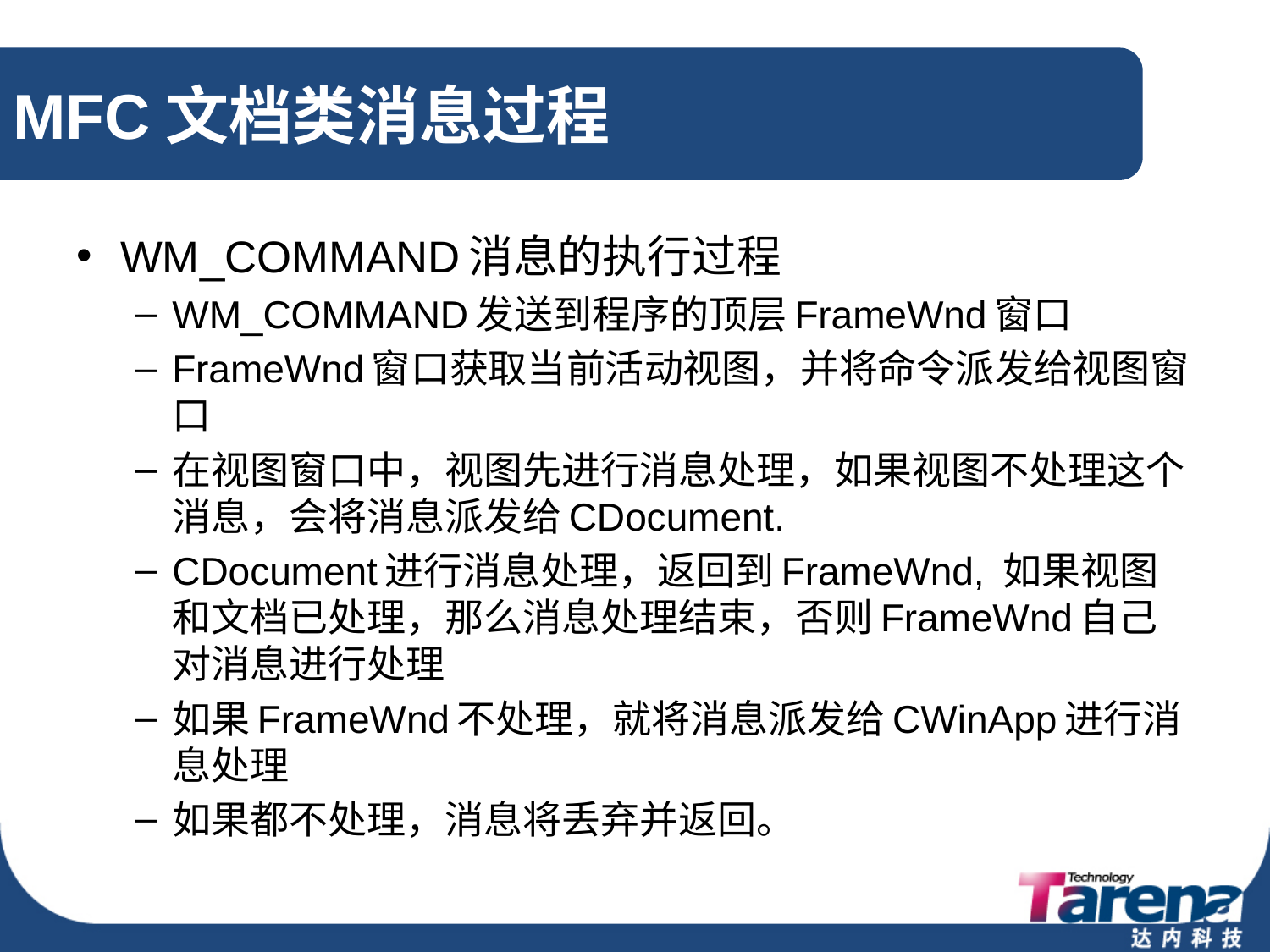

# MFC文档类消息过程
WM_COMMAND消息的执行过程
WM_COMMAND发送到程序的顶层FrameWnd窗口
FrameWnd窗口获取当前活动视图，并将命令派发给视图窗口
在视图窗口中，视图先进行消息处理，如果视图不处理这个消息，会将消息派发给CDocument.
CDocument进行消息处理，返回到FrameWnd, 如果视图和文档已处理，那么消息处理结束，否则FrameWnd自己对消息进行处理
如果FrameWnd不处理，就将消息派发给CWinApp进行消息处理
如果都不处理，消息将丢弃并返回。